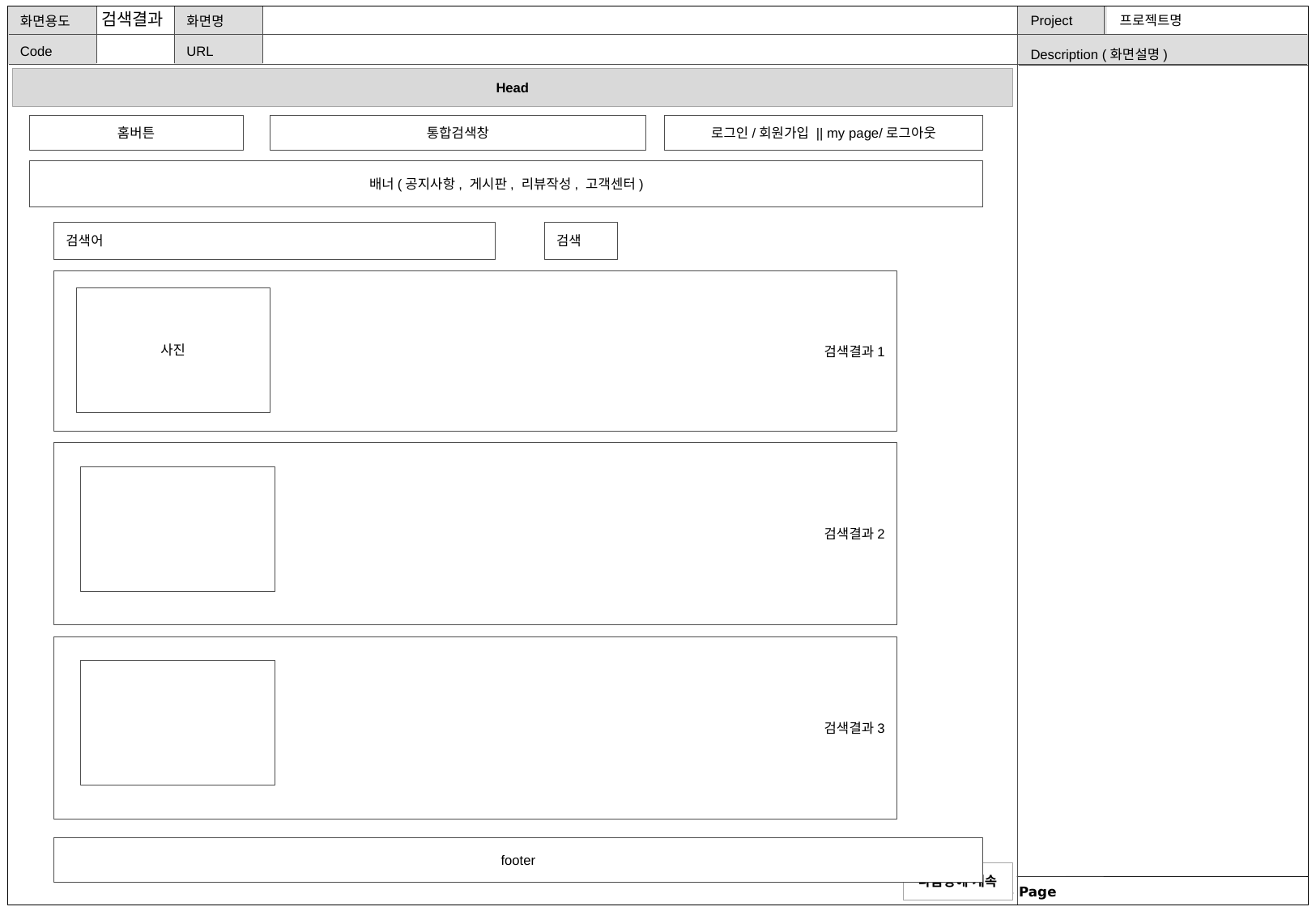

검색결과
로그인/회원가입 || my page/로그아웃
홈버튼
통합검색창
로그인/회원가입
배너(공지사항, 게시판, 리뷰작성, 고객센터)
배너(리뷰작성, 공지사항, 게시판, 고객센터, 동행구하기)
검색어
검색
검색결과1
사진
검색결과2

검색결과3

footer